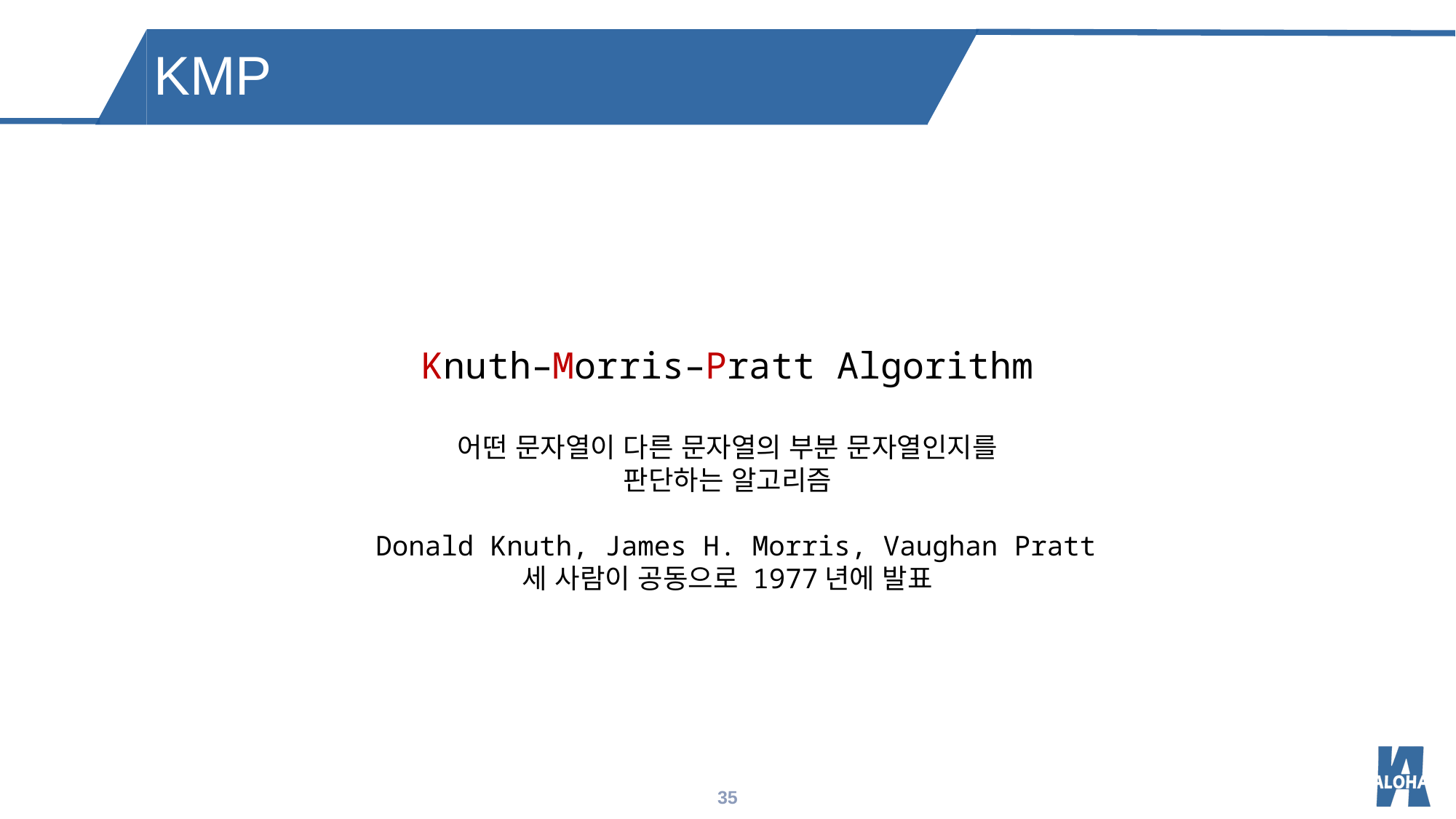

KMP
Knuth–Morris–Pratt Algorithm

어떤 문자열이 다른 문자열의 부분 문자열인지를
판단하는 알고리즘

 Donald Knuth, James H. Morris, Vaughan Pratt
세 사람이 공동으로 1977년에 발표
35